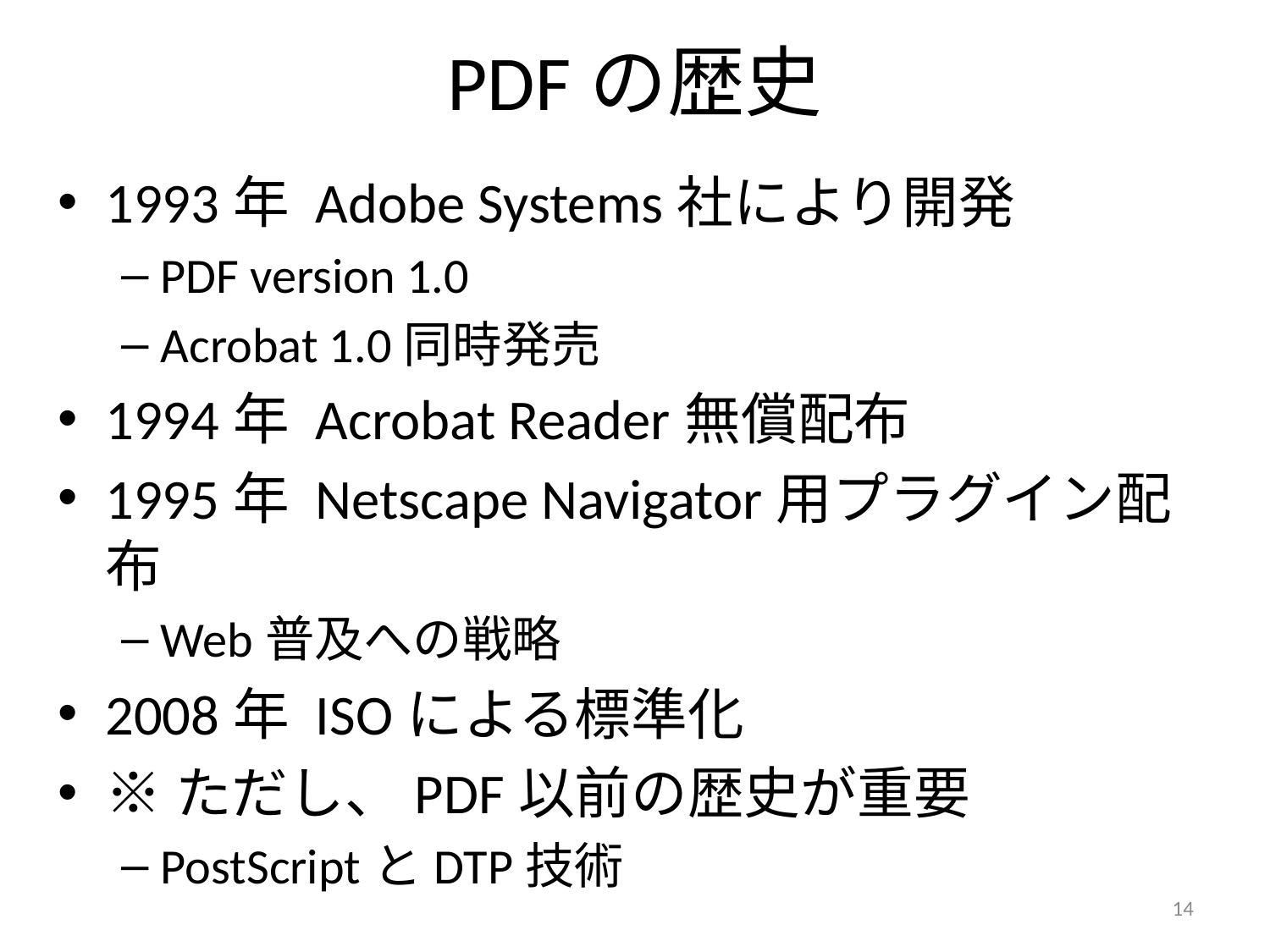

# PDFの歴史
1993年 Adobe Systems社により開発
PDF version 1.0
Acrobat 1.0同時発売
1994年 Acrobat Reader無償配布
1995年 Netscape Navigator用プラグイン配布
Web普及への戦略
2008年 ISOによる標準化
※ただし、PDF以前の歴史が重要
PostScriptとDTP技術
14